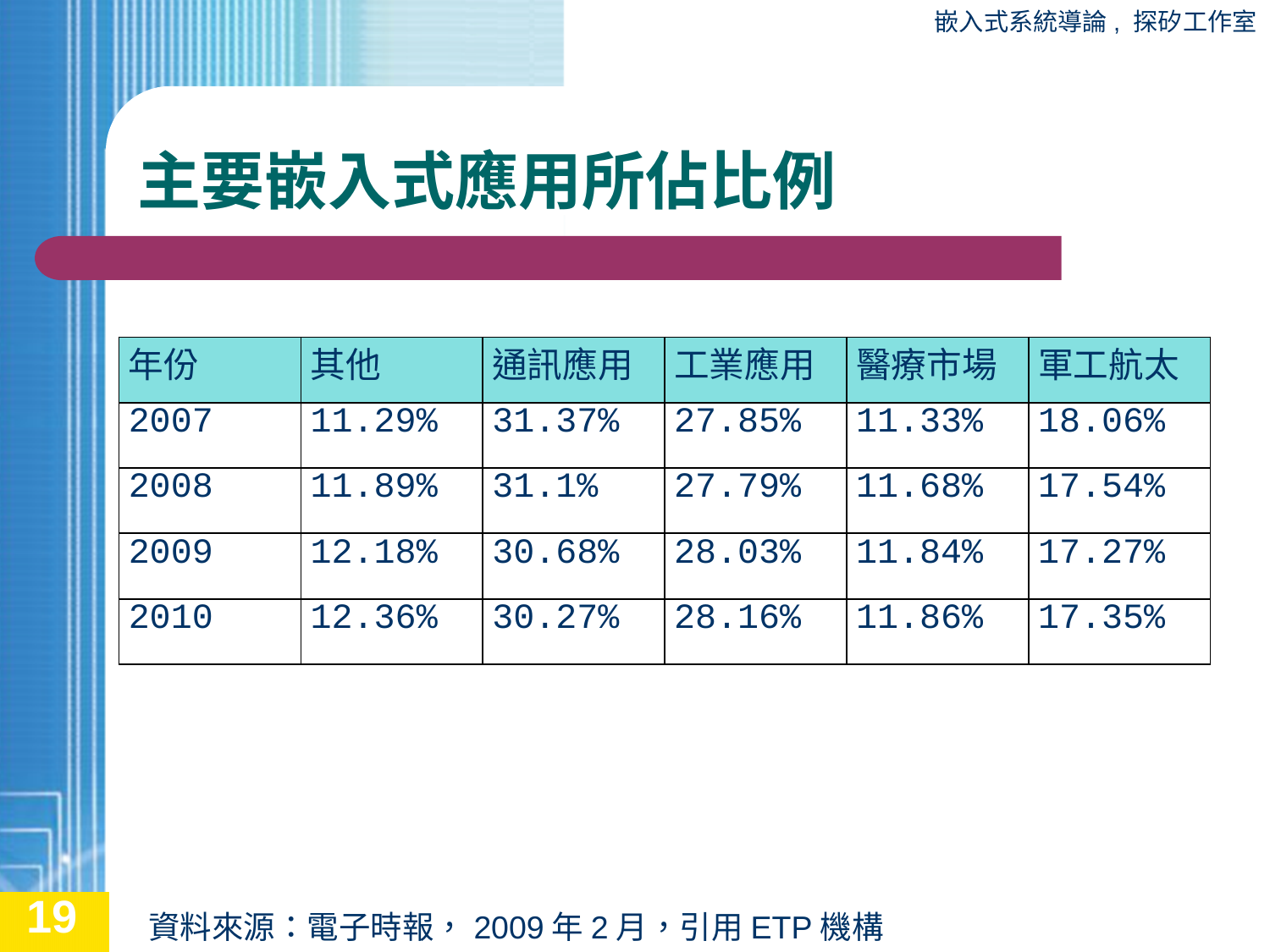

嵌入式系統導論, 探矽工作室
# 主要嵌入式應用所佔比例
| 年份 | 其他 | 通訊應用 | 工業應用 | 醫療市場 | 軍工航太 |
| --- | --- | --- | --- | --- | --- |
| 2007 | 11.29% | 31.37% | 27.85% | 11.33% | 18.06% |
| 2008 | 11.89% | 31.1% | 27.79% | 11.68% | 17.54% |
| 2009 | 12.18% | 30.68% | 28.03% | 11.84% | 17.27% |
| 2010 | 12.36% | 30.27% | 28.16% | 11.86% | 17.35% |
19
資料來源：電子時報，2009年2月，引用ETP機構